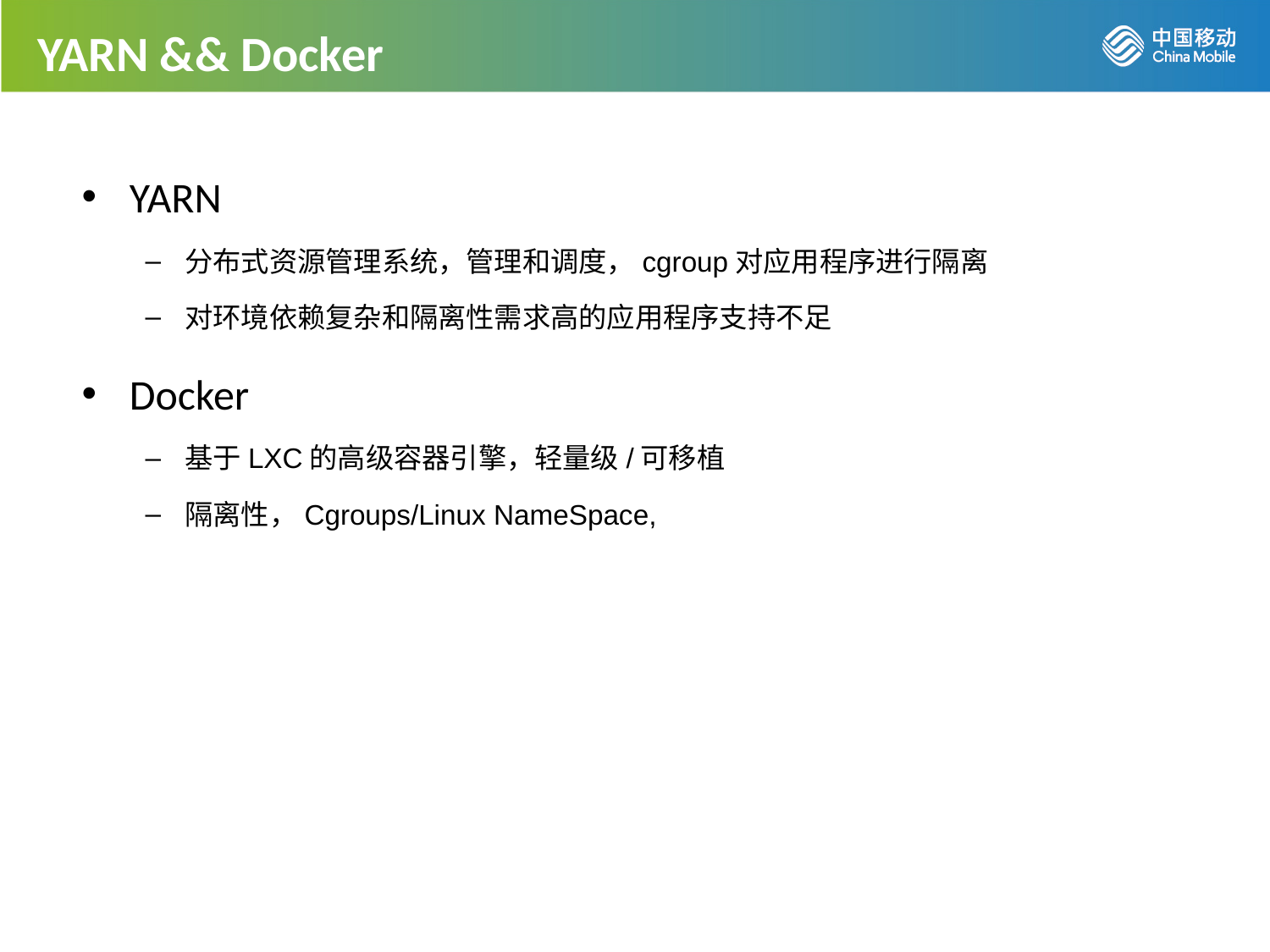

# YARN && Docker
YARN
分布式资源管理系统，管理和调度，cgroup对应用程序进行隔离
对环境依赖复杂和隔离性需求高的应用程序支持不足
Docker
基于LXC的高级容器引擎，轻量级/可移植
隔离性，Cgroups/Linux NameSpace,